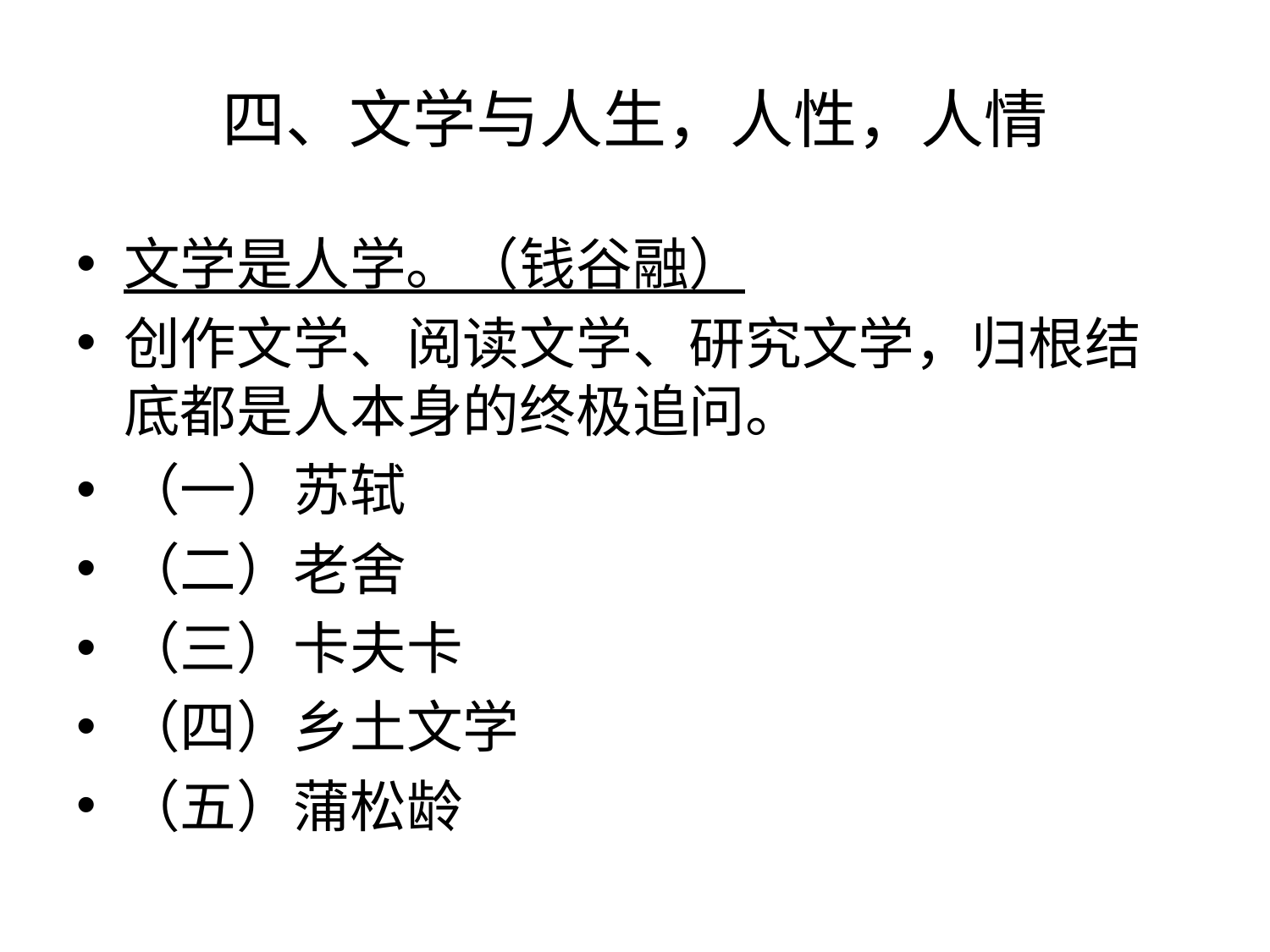

# 四、文学与人生，人性，人情
文学是人学。（钱谷融）
创作文学、阅读文学、研究文学，归根结底都是人本身的终极追问。
（一）苏轼
（二）老舍
（三）卡夫卡
（四）乡土文学
（五）蒲松龄